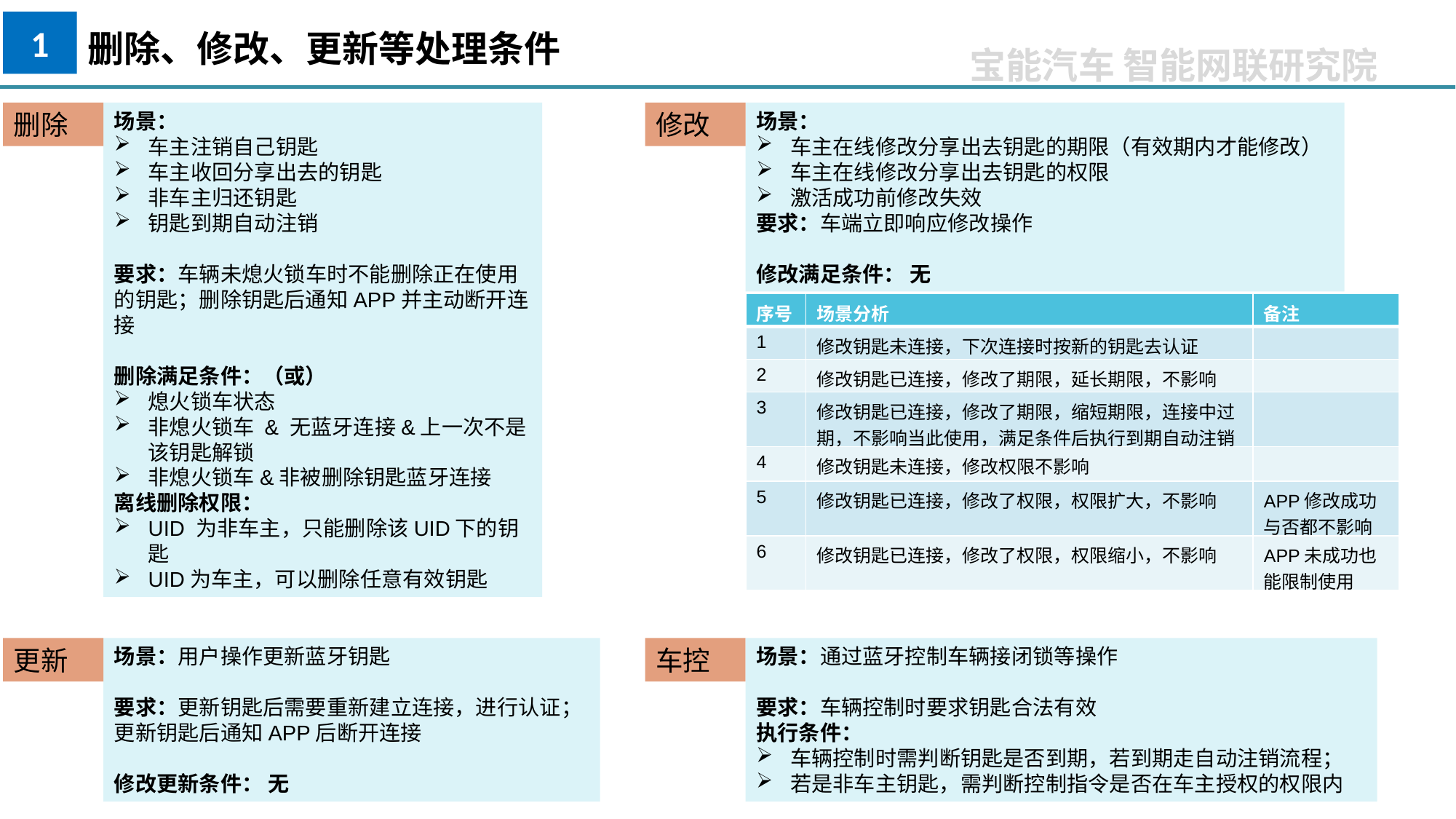

1
删除、修改、更新等处理条件
删除
场景：
车主注销自己钥匙
车主收回分享出去的钥匙
非车主归还钥匙
钥匙到期自动注销

要求：车辆未熄火锁车时不能删除正在使用的钥匙；删除钥匙后通知APP并主动断开连接

删除满足条件：（或）
熄火锁车状态
非熄火锁车 & 无蓝牙连接&上一次不是该钥匙解锁
非熄火锁车&非被删除钥匙蓝牙连接
离线删除权限：
UID 为非车主，只能删除该UID下的钥匙
UID为车主，可以删除任意有效钥匙
修改
场景：
车主在线修改分享出去钥匙的期限（有效期内才能修改）
车主在线修改分享出去钥匙的权限
激活成功前修改失效
要求：车端立即响应修改操作

修改满足条件： 无
| 序号 | 场景分析 | 备注 |
| --- | --- | --- |
| 1 | 修改钥匙未连接，下次连接时按新的钥匙去认证 |  |
| 2 | 修改钥匙已连接，修改了期限，延长期限，不影响 |  |
| 3 | 修改钥匙已连接，修改了期限，缩短期限，连接中过期，不影响当此使用，满足条件后执行到期自动注销 |  |
| 4 | 修改钥匙未连接，修改权限不影响 |  |
| 5 | 修改钥匙已连接，修改了权限，权限扩大，不影响 | APP修改成功与否都不影响 |
| 6 | 修改钥匙已连接，修改了权限，权限缩小，不影响 | APP未成功也能限制使用 |
更新
场景：用户操作更新蓝牙钥匙

要求：更新钥匙后需要重新建立连接，进行认证；
更新钥匙后通知APP后断开连接

修改更新条件： 无
车控
场景：通过蓝牙控制车辆接闭锁等操作

要求：车辆控制时要求钥匙合法有效
执行条件：
车辆控制时需判断钥匙是否到期，若到期走自动注销流程；
若是非车主钥匙，需判断控制指令是否在车主授权的权限内